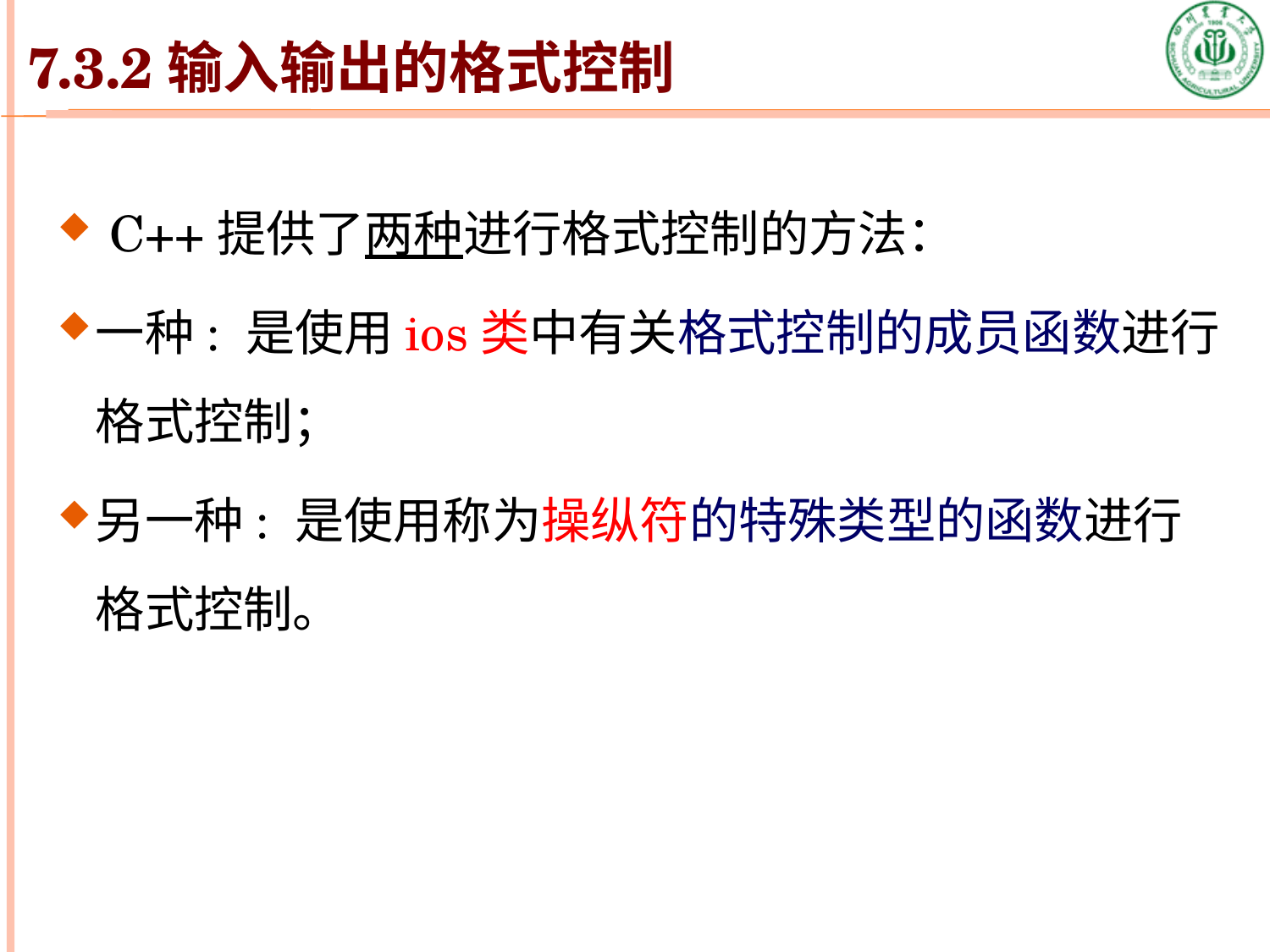

# 7.3.2输入输出的格式控制
 C++提供了两种进行格式控制的方法：
一种: 是使用ios类中有关格式控制的成员函数进行格式控制；
另一种: 是使用称为操纵符的特殊类型的函数进行格式控制。